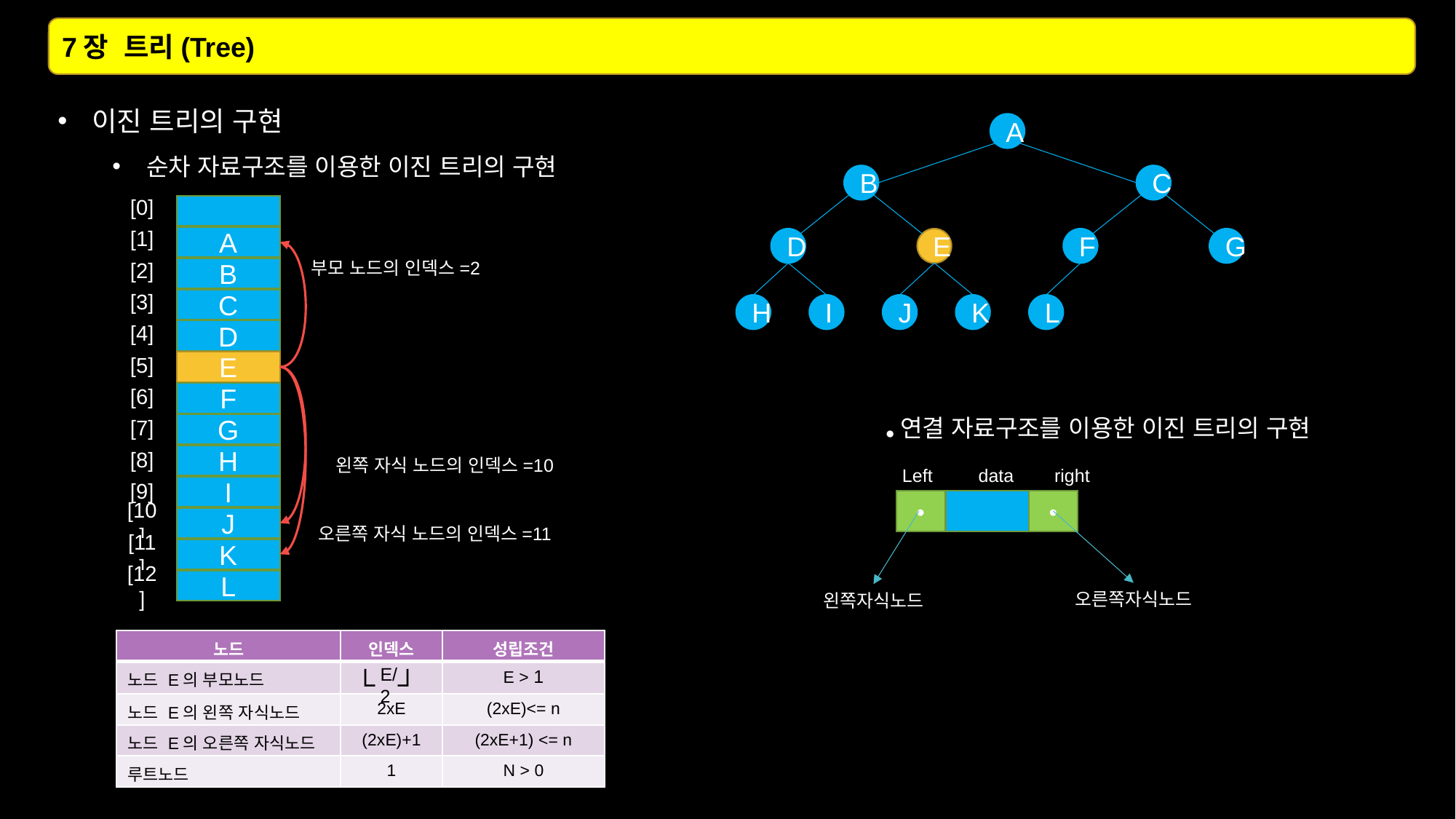

7장  트리(Tree)
이진 트리의 구현
순차 자료구조를 이용한 이진 트리의 구현

                                                                                                                   ●  연결 자료구조를 이용한 이진 트리의 구현

A
C
B
D
E
F
G
H
I
J
K
L
[0]

[1]
A
부모 노드의 인덱스=2
[2]
B
[3]
C
[4]
D
[5]
E
[6]
F
[7]
G
[8]
H
왼쪽 자식 노드의 인덱스=10
[9]
I
[10]
J
오른쪽 자식 노드의 인덱스=11
[11]
K
[12]
L
Left         data        right
●

●
오른쪽자식노드
왼쪽자식노드
| 노드 | 인덱스 | 성립조건 |
| --- | --- | --- |
| 노드 E의 부모노드 |  | E > 1 |
| 노드 E의 왼쪽 자식노드 | 2xE | (2xE)<= n |
| 노드 E의 오른쪽 자식노드 | (2xE)+1 | (2xE+1) <= n |
| 루트노드 | 1 | N > 0 |
E/2
└   ┘